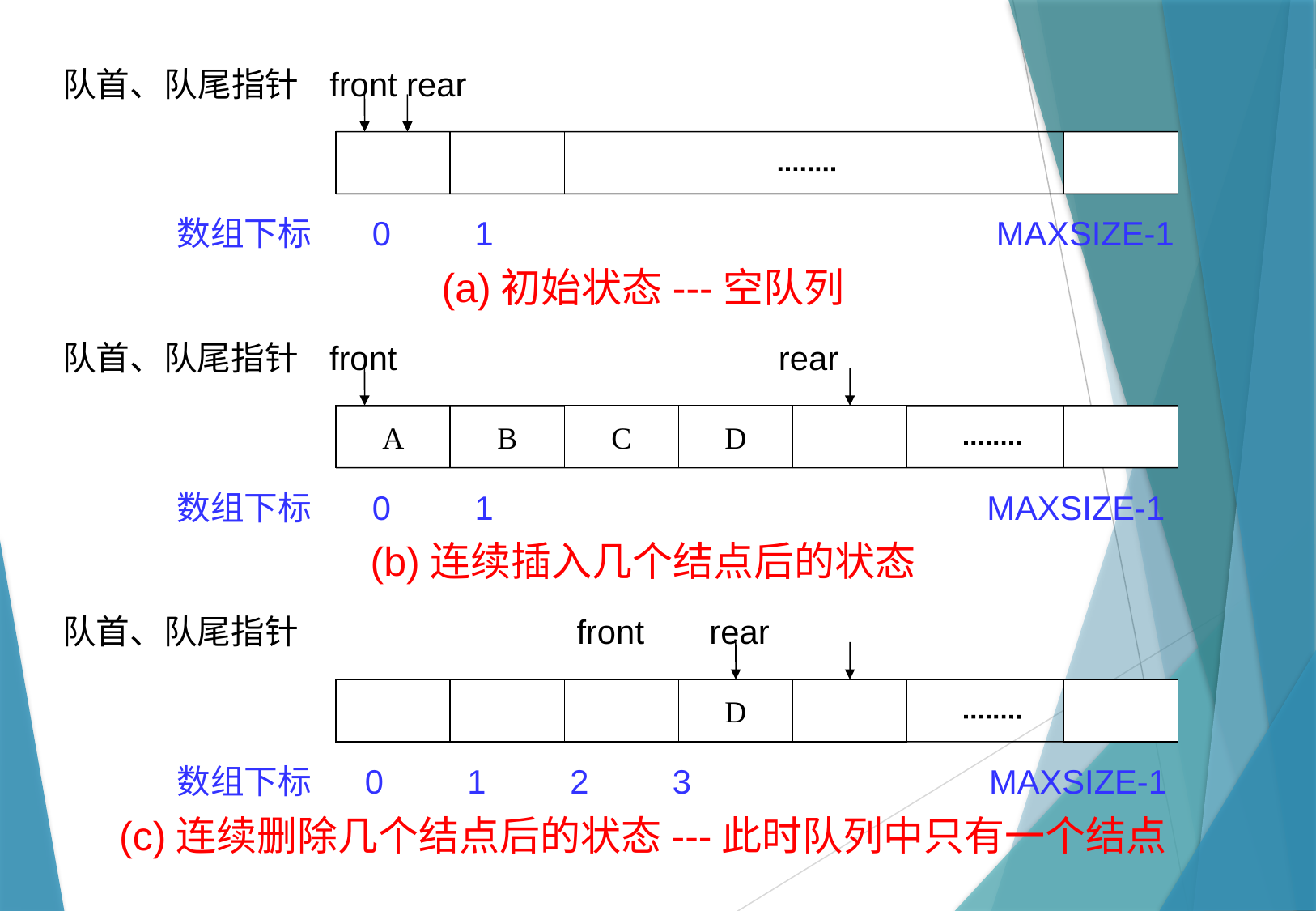

队首、队尾指针   front rear

数组下标       0         1                                                      MAXSIZE-1
(a)初始状态---空队列
队首、队尾指针   front                                         rear

A

B
C
D

数组下标       0         1                                                     MAXSIZE-1
(b)连续插入几个结点后的状态
队首、队尾指针                                    front       rear

D

数组下标      0         1         2         3                                MAXSIZE-1
(c)连续删除几个结点后的状态---此时队列中只有一个结点